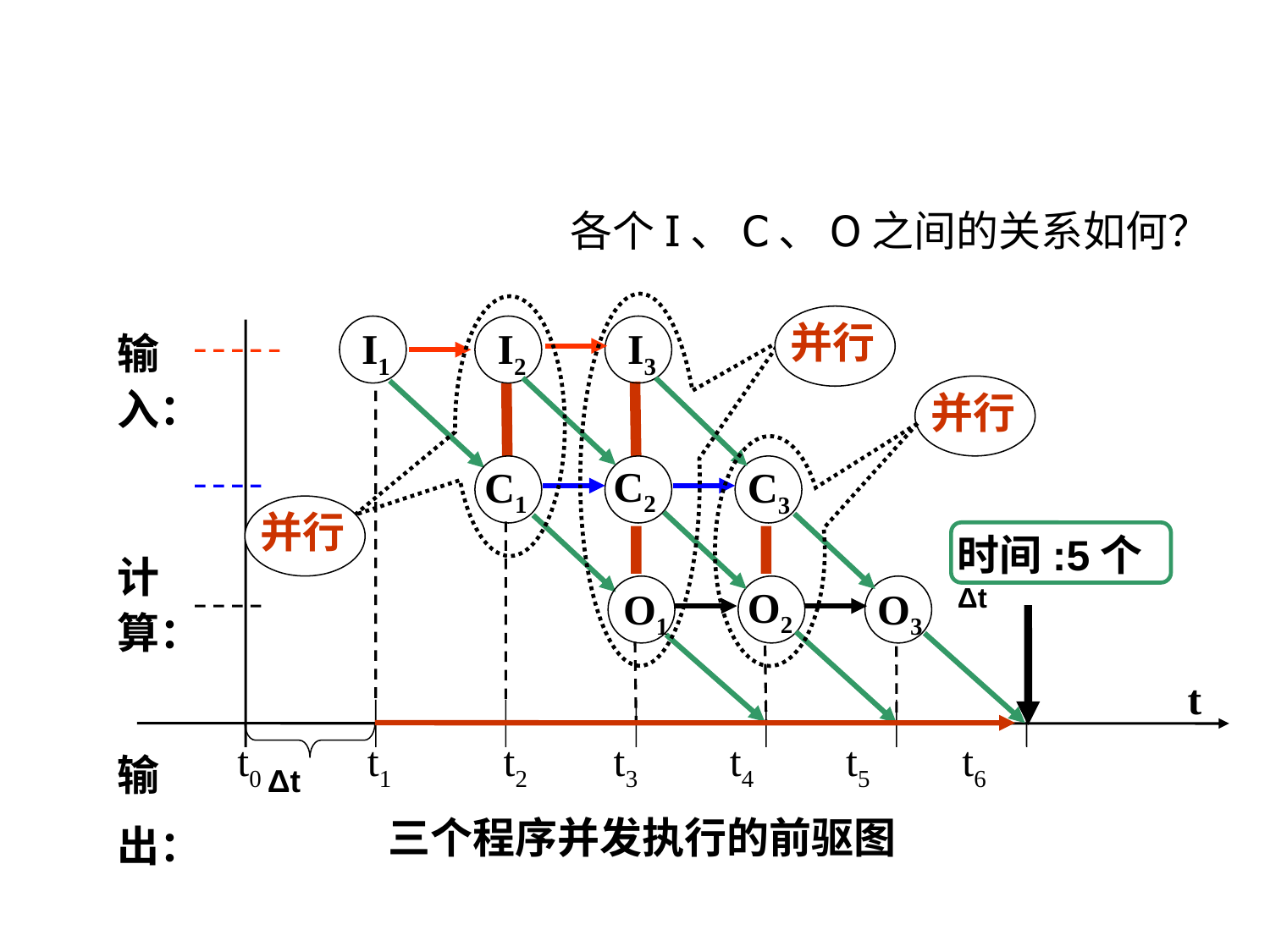

各个I、C、O之间的关系如何？

并行
输入：

计算：

输出：

I1

I2

I3

并行

C2

C1

C3

并行

时间:5个Δt

O2

O1
O3

t

                                t0          t1           t2              t3               t4               t5               t6
Δt
三个程序并发执行的前驱图